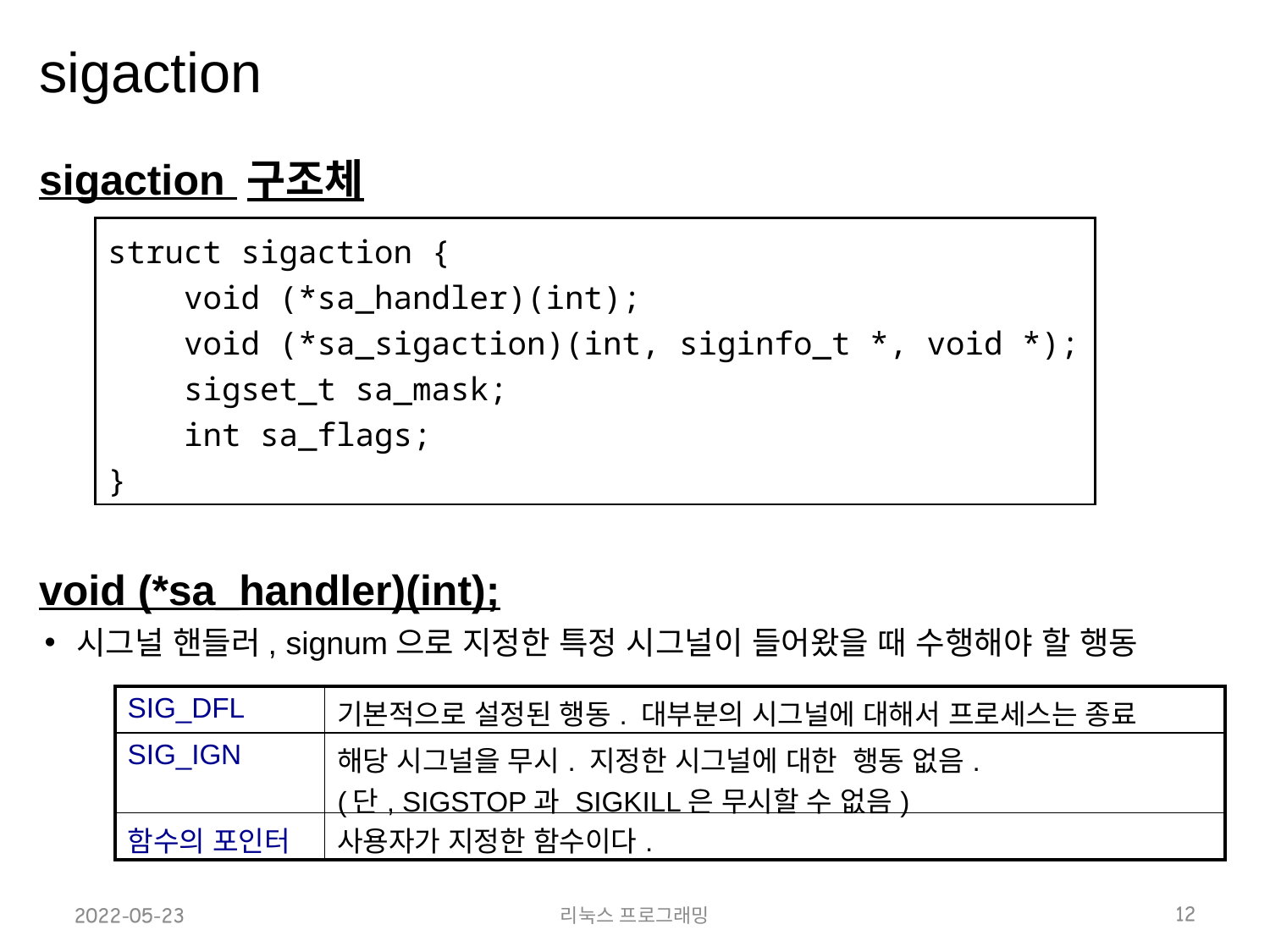

# sigaction
sigaction 구조체

void (*sa_handler)(int);
시그널 핸들러, signum으로 지정한 특정 시그널이 들어왔을 때 수행해야 할 행동

struct sigaction {
    void (*sa_handler)(int);
    void (*sa_sigaction)(int, siginfo_t *, void *);
    sigset_t sa_mask;
    int sa_flags;
}
| SIG\_DFL | 기본적으로 설정된 행동. 대부분의 시그널에 대해서 프로세스는 종료 |
| --- | --- |
| SIG\_IGN | 해당 시그널을 무시. 지정한 시그널에 대한 행동 없음. (단, SIGSTOP과 SIGKILL은 무시할 수 없음) |
| 함수의 포인터 | 사용자가 지정한 함수이다. |
2022-05-23
리눅스 프로그래밍
12